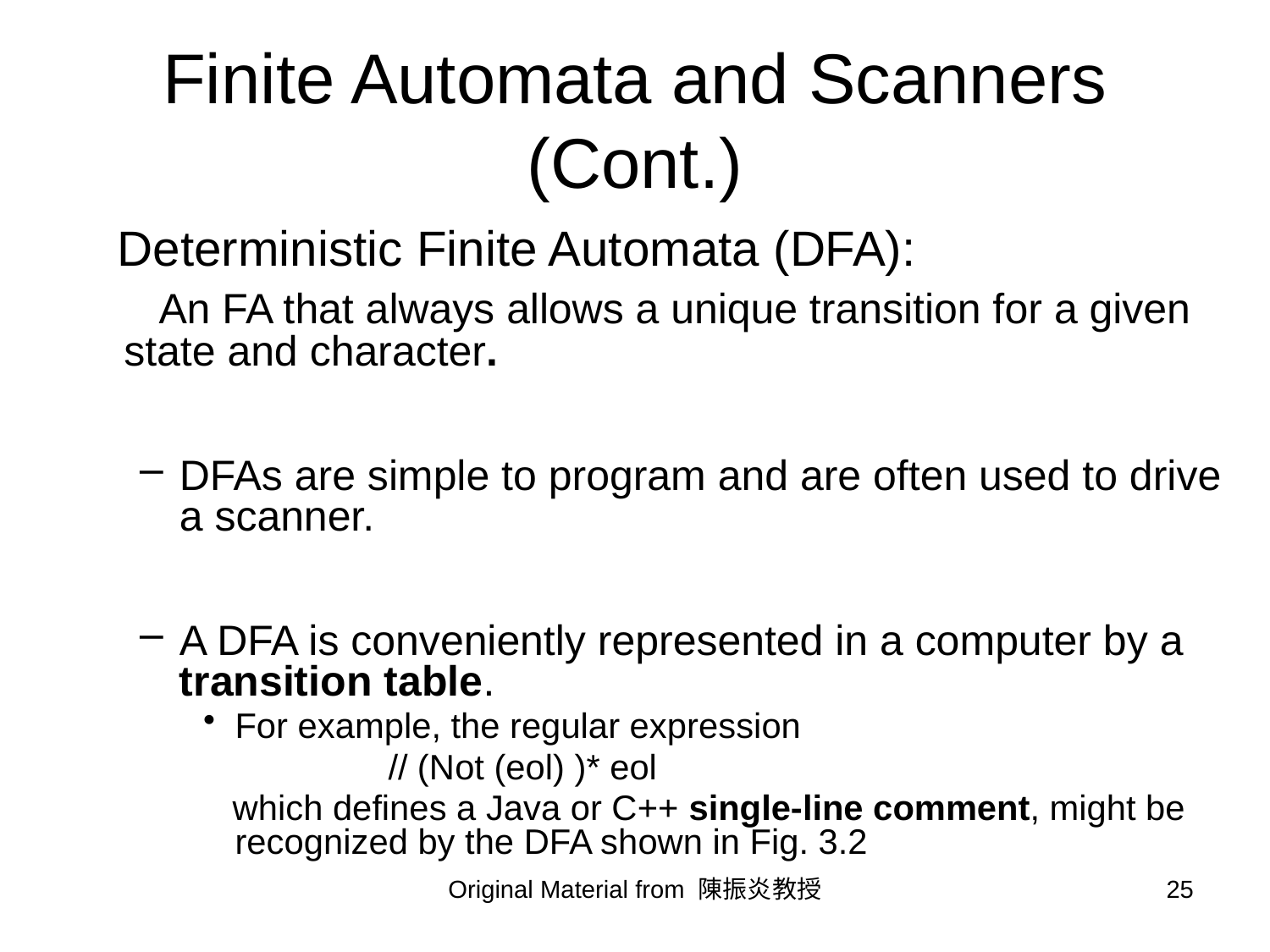

# Finite Automata and Scanners (Cont.)
   Deterministic Finite Automata (DFA):
      An FA that always allows a unique transition for a given state and character.

DFAs are simple to program and are often used to drive a scanner.

A DFA is conveniently represented in a computer by a transition table.
For example, the regular expression
                   // (Not (eol) )* eol
   which defines a Java or C++ single-line comment, might be recognized by the DFA shown in Fig. 3.2
Original Material from 陳振炎教授
25